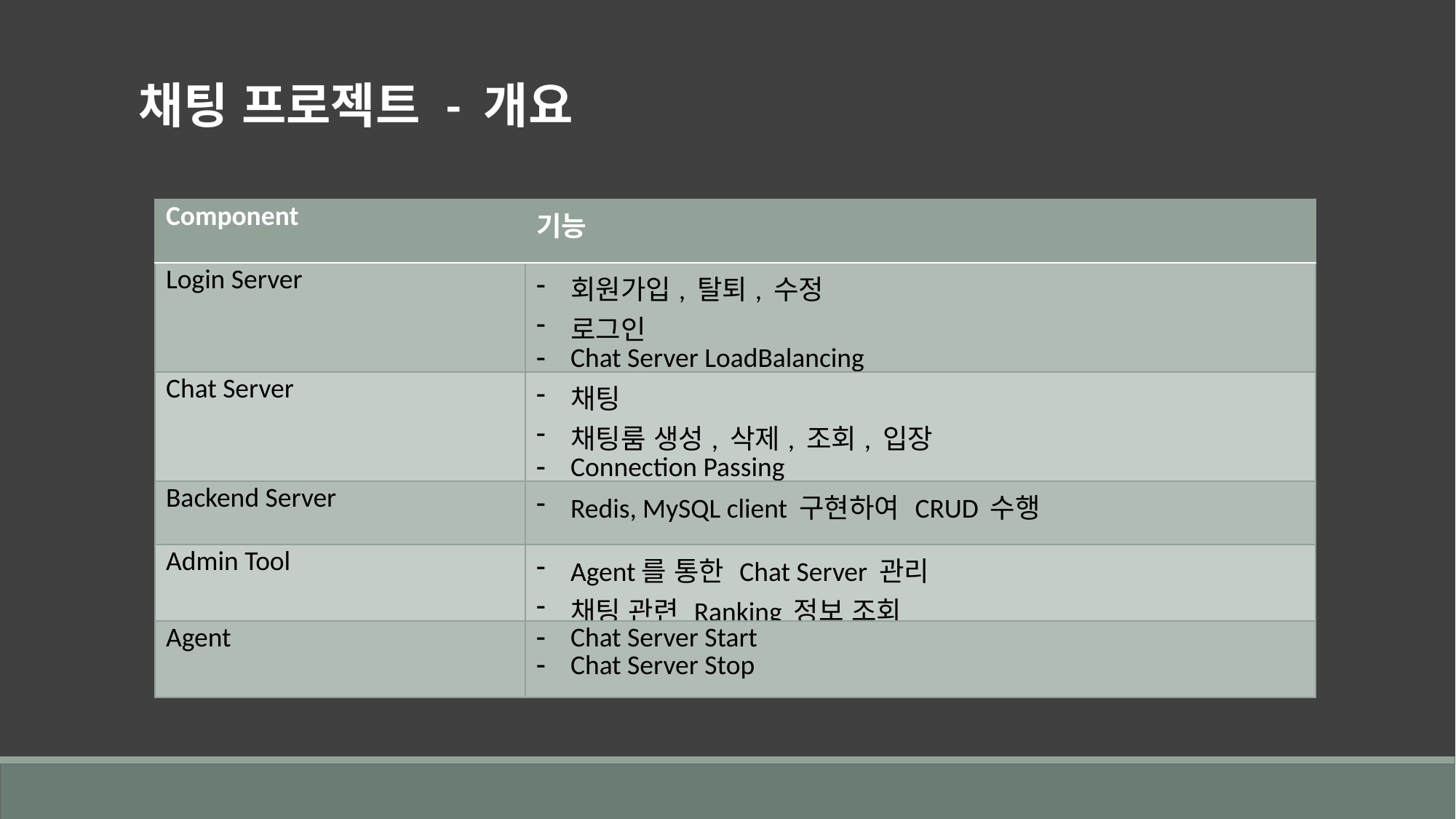

채팅 프로젝트 - 개요
| Component | 기능 |
| --- | --- |
| Login Server | 회원가입, 탈퇴, 수정 로그인 Chat Server LoadBalancing |
| Chat Server | 채팅 채팅룸 생성, 삭제, 조회, 입장 Connection Passing |
| Backend Server | Redis, MySQL client 구현하여 CRUD 수행 |
| Admin Tool | Agent를 통한 Chat Server 관리 채팅 관련 Ranking 정보 조회 |
| Agent | Chat Server Start Chat Server Stop |